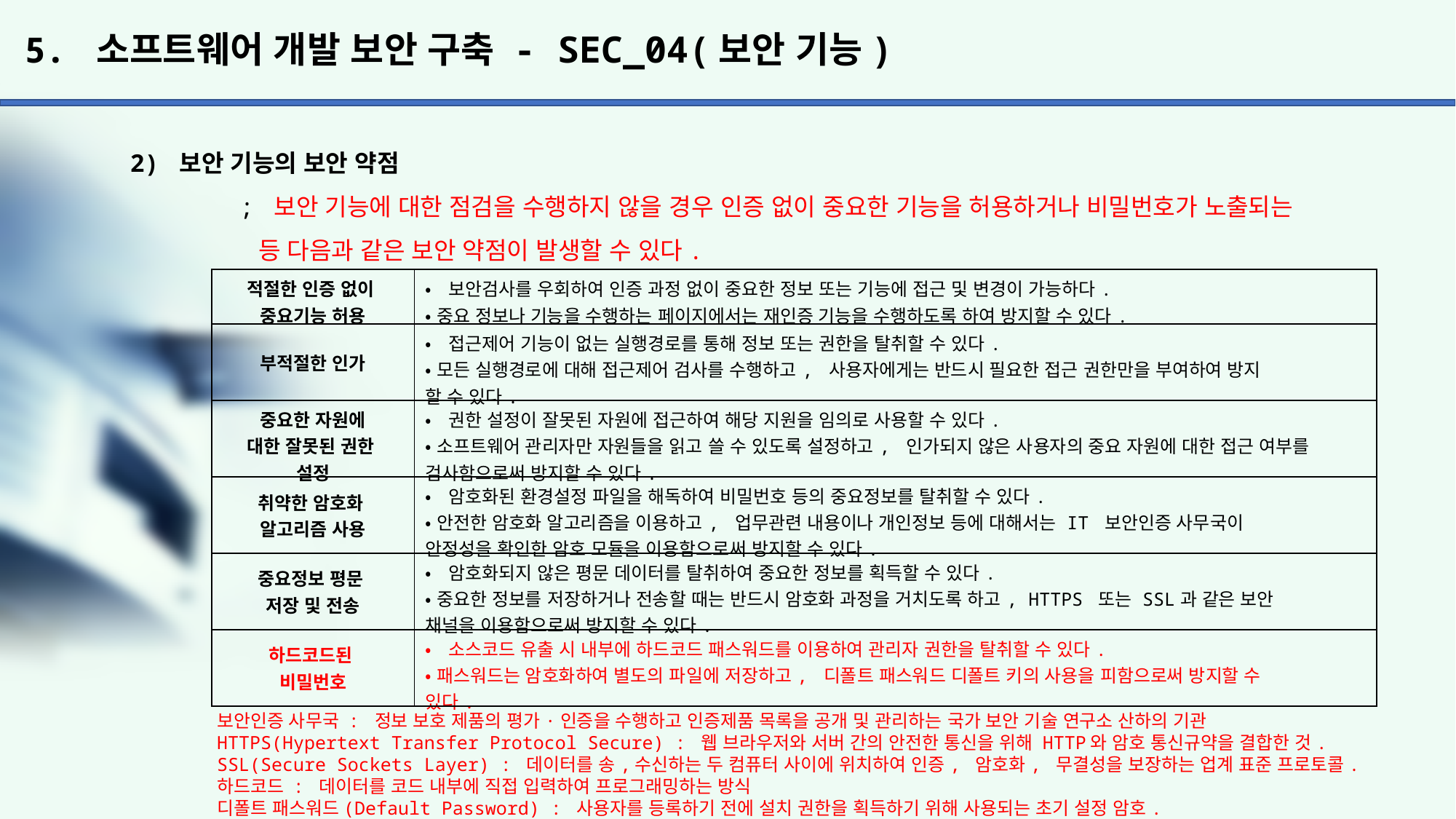

# 5. 소프트웨어 개발 보안 구축 - SEC_04(보안 기능)
2) 보안 기능의 보안 약점
	; 보안 기능에 대한 점검을 수행하지 않을 경우 인증 없이 중요한 기능을 허용하거나 비밀번호가 노출되는
	  등 다음과 같은 보안 약점이 발생할 수 있다.

| 적절한 인증 없이 중요기능 허용 | •보안검사를 우회하여 인증 과정 없이 중요한 정보 또는 기능에 접근 및 변경이 가능하다. •중요 정보나 기능을 수행하는 페이지에서는 재인증 기능을 수행하도록 하여 방지할 수 있다. |
| --- | --- |
| 부적절한 인가 | •접근제어 기능이 없는 실행경로를 통해 정보 또는 권한을 탈취할 수 있다. •모든 실행경로에 대해 접근제어 검사를 수행하고, 사용자에게는 반드시 필요한 접근 권한만을 부여하여 방지 할 수 있다. |
| 중요한 자원에 대한 잘못된 권한 설정 | •권한 설정이 잘못된 자원에 접근하여 해당 지원을 임의로 사용할 수 있다. •소프트웨어 관리자만 자원들을 읽고 쓸 수 있도록 설정하고, 인가되지 않은 사용자의 중요 자원에 대한 접근 여부를 검사함으로써 방지할 수 있다. |
| 취약한 암호화 알고리즘 사용 | •암호화된 환경설정 파일을 해독하여 비밀번호 등의 중요정보를 탈취할 수 있다. •안전한 암호화 알고리즘을 이용하고, 업무관련 내용이나 개인정보 등에 대해서는 IT 보안인증 사무국이 안정성을 확인한 암호 모듈을 이용함으로써 방지할 수 있다. |
| 중요정보 평문 저장 및 전송 | •암호화되지 않은 평문 데이터를 탈취하여 중요한 정보를 획득할 수 있다. •중요한 정보를 저장하거나 전송할 때는 반드시 암호화 과정을 거치도록 하고, HTTPS 또는 SSL과 같은 보안 채널을 이용함으로써 방지할 수 있다. |
| 하드코드된 비밀번호 | •소스코드 유출 시 내부에 하드코드 패스워드를 이용하여 관리자 권한을 탈취할 수 있다. •패스워드는 암호화하여 별도의 파일에 저장하고, 디폴트 패스워드 디폴트 키의 사용을 피함으로써 방지할 수 있다. |
보안인증 사무국 : 정보 보호 제품의 평가·인증을 수행하고 인증제품 목록을 공개 및 관리하는 국가 보안 기술 연구소 산하의 기관 HTTPS(Hypertext Transfer Protocol Secure) : 웹 브라우저와 서버 간의 안전한 통신을 위해 HTTP와 암호 통신규약을 결합한 것.
SSL(Secure Sockets Layer) : 데이터를 송,수신하는 두 컴퓨터 사이에 위치하여 인증, 암호화, 무결성을 보장하는 업계 표준 프로토콜.
하드코드 : 데이터를 코드 내부에 직접 입력하여 프로그래밍하는 방식
디폴트 패스워드(Default Password) : 사용자를 등록하기 전에 설치 권한을 획득하기 위해 사용되는 초기 설정 암호.